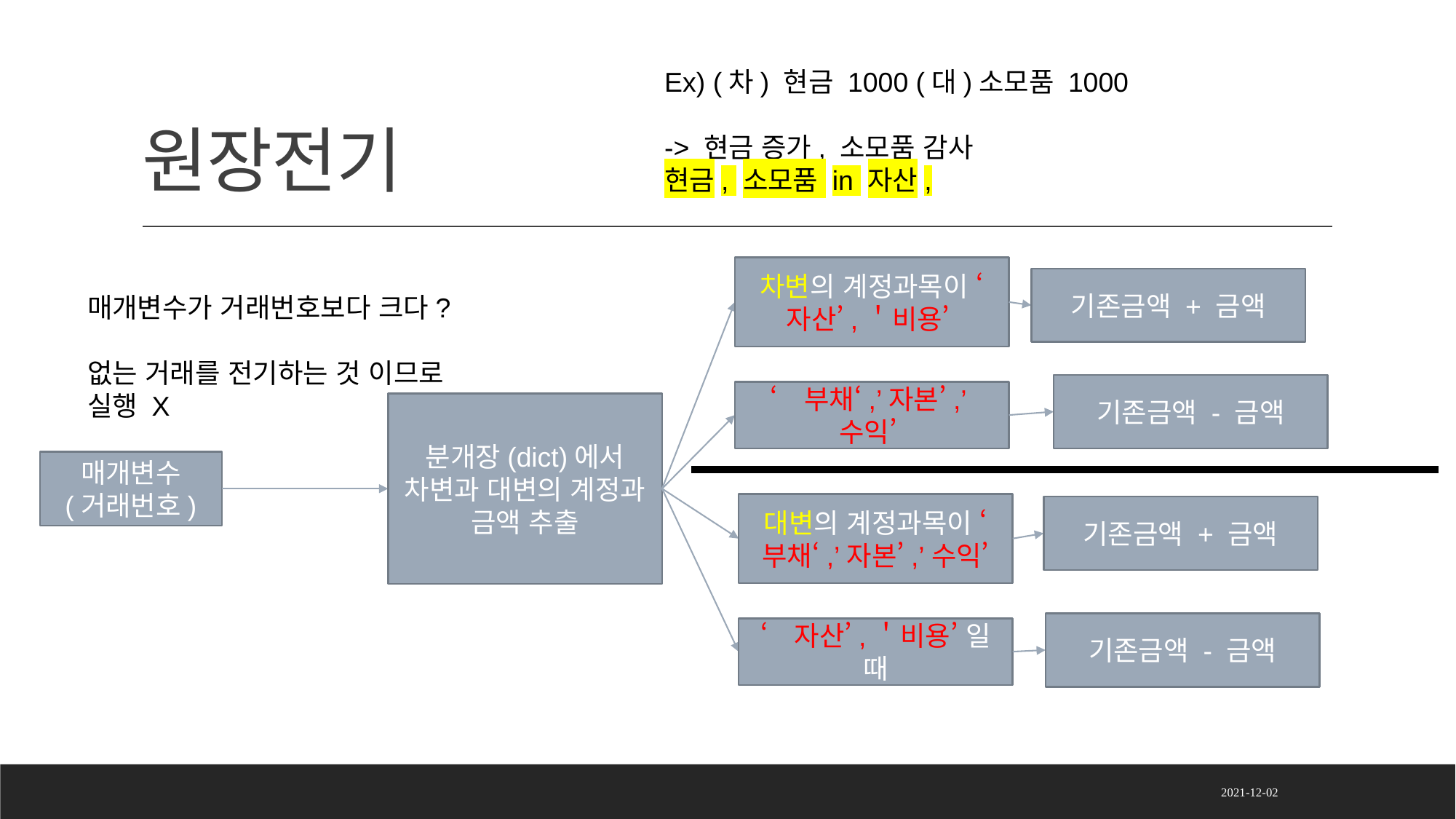

# 원장전기
Ex) (차) 현금 1000 (대)소모품 1000

-> 현금 증가, 소모품 감사
현금, 소모품 in 자산,
차변의 계정과목이 ‘자산’,＇비용’
기존금액 + 금액
매개변수가 거래번호보다 크다?

없는 거래를 전기하는 것 이므로 실행 X
기존금액 - 금액
‘부채‘,’자본’,’수익’
분개장(dict)에서 차변과 대변의 계정과 금액 추출
매개변수
(거래번호)
대변의 계정과목이 ‘부채‘,’자본’,’수익’
기존금액 + 금액
기존금액 - 금액
‘자산’,＇비용’ 일 때
2021-12-02